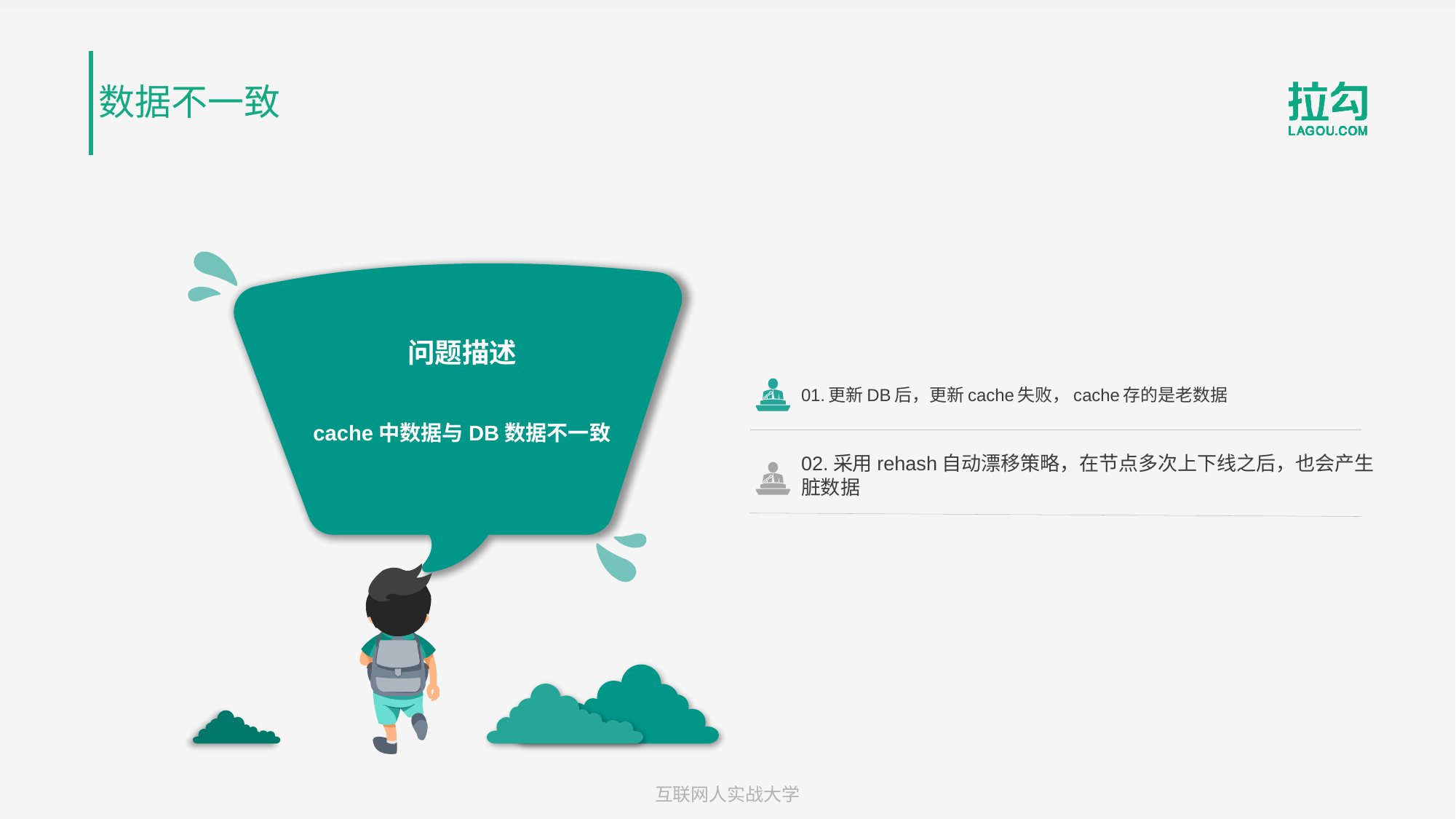

数据不一致

问题描述
cache中数据与DB数据不一致

01.更新DB后，更新cache失败，cache存的是老数据
02.采用rehash自动漂移策略，在节点多次上下线之后，也会产生脏数据